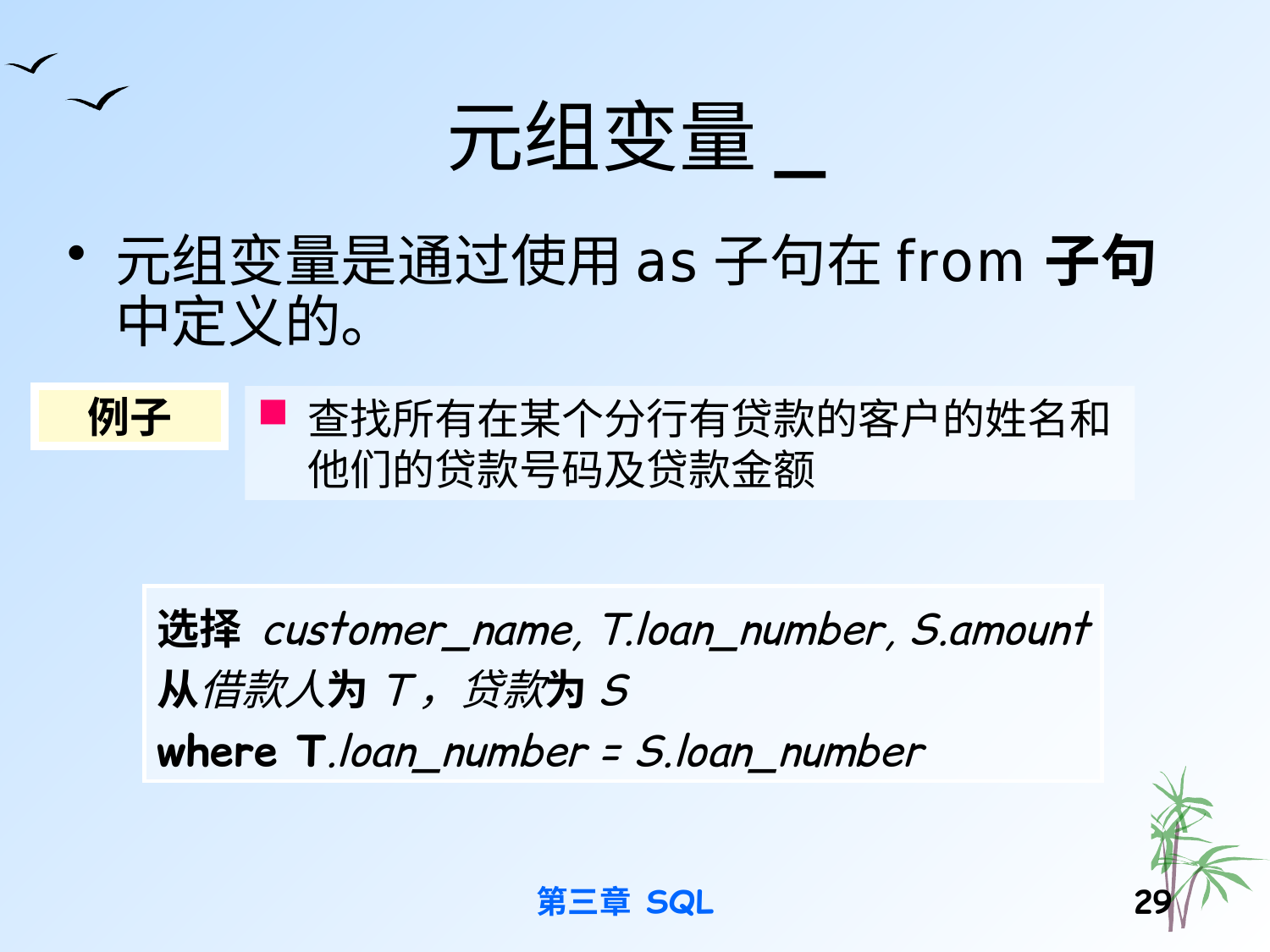

# 元组变量_
元组变量是通过使用as子句在from子句中定义的。
例子
查找所有在某个分行有贷款的客户的姓名和他们的贷款号码及贷款金额
选择 customer_name, T.loan_number, S.amount
从借款人为T，贷款为S
where T.loan_number = S.loan_number
第三章 SQL
29